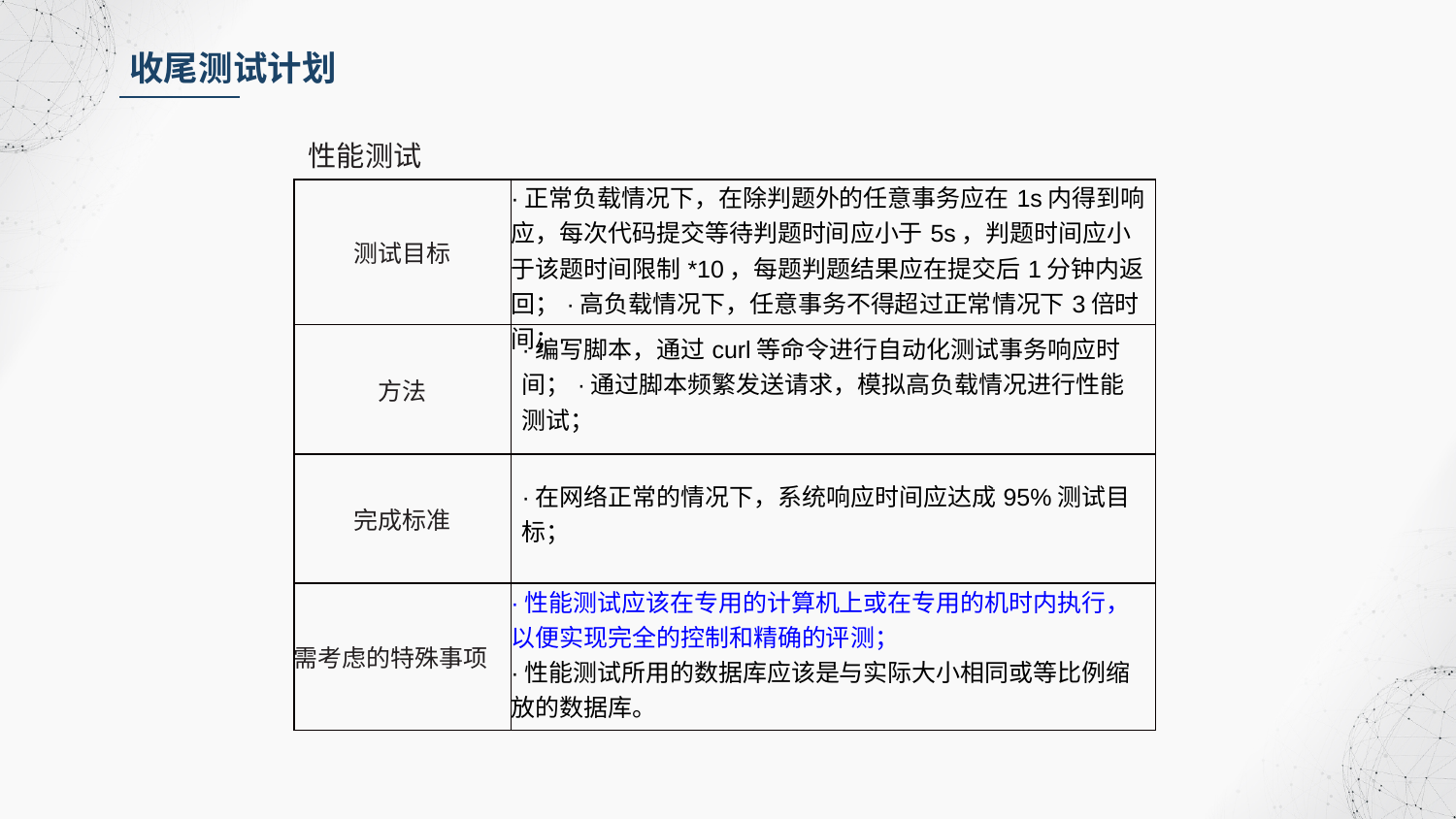

收尾测试计划
性能测试
| 测试目标 | ·正常负载情况下，在除判题外的任意事务应在1s内得到响应，每次代码提交等待判题时间应小于5s，判题时间应小于该题时间限制\*10，每题判题结果应在提交后1分钟内返回；·高负载情况下，任意事务不得超过正常情况下3倍时间； |
| --- | --- |
| 方法 | ·编写脚本，通过curl等命令进行自动化测试事务响应时间；·通过脚本频繁发送请求，模拟高负载情况进行性能测试； |
| 完成标准 | ·在网络正常的情况下，系统响应时间应达成95%测试目标； |
| 需考虑的特殊事项 | ·性能测试应该在专用的计算机上或在专用的机时内执行，以便实现完全的控制和精确的评测； ·性能测试所用的数据库应该是与实际大小相同或等比例缩放的数据库。 |